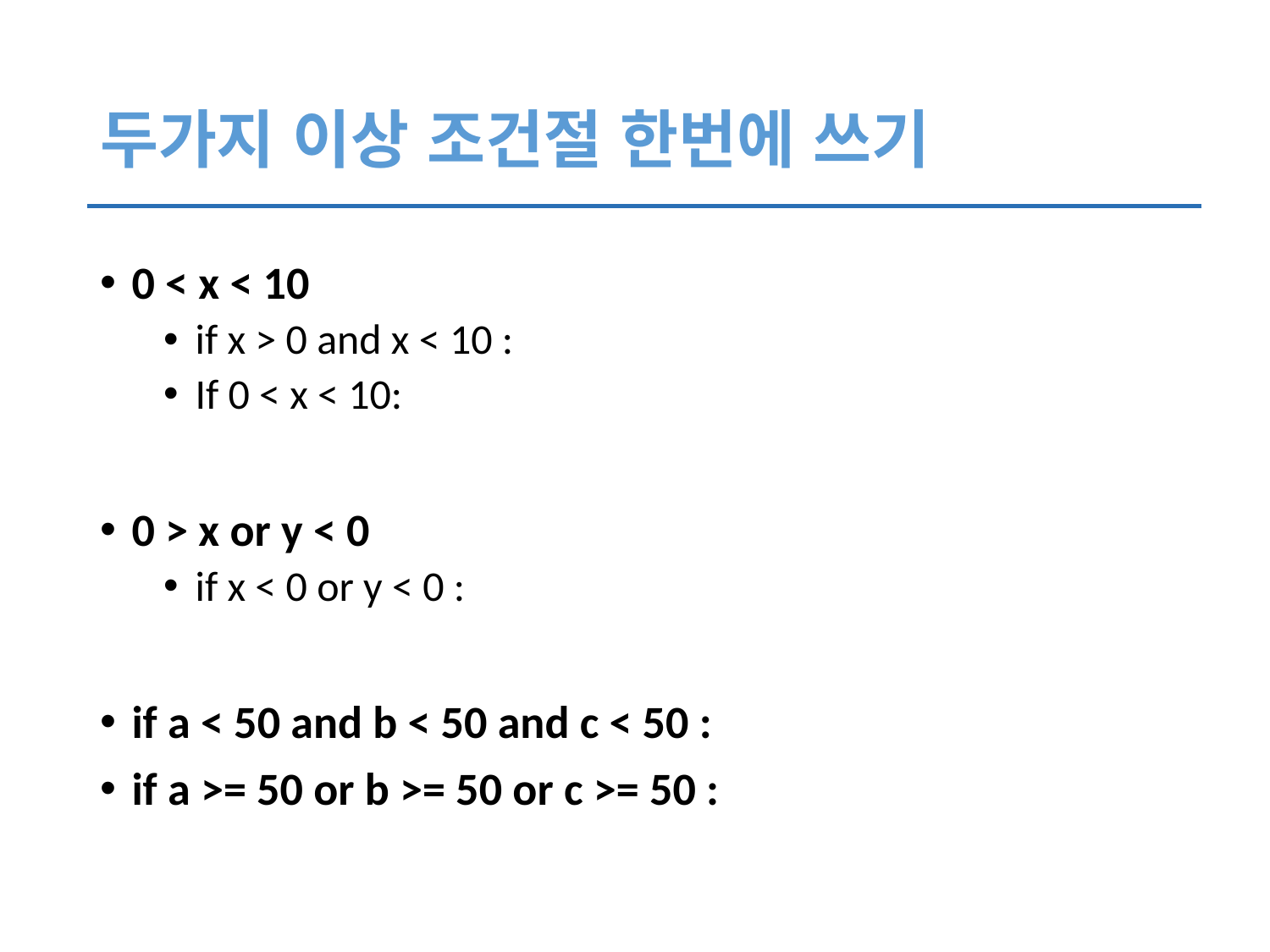

# 두가지 이상 조건절 한번에 쓰기
0 < x < 10
if x > 0 and x < 10 :
If 0 < x < 10:

0 > x or y < 0
if x < 0 or y < 0 :

if a < 50 and b < 50 and c < 50 :
if a >= 50 or b >= 50 or c >= 50 :